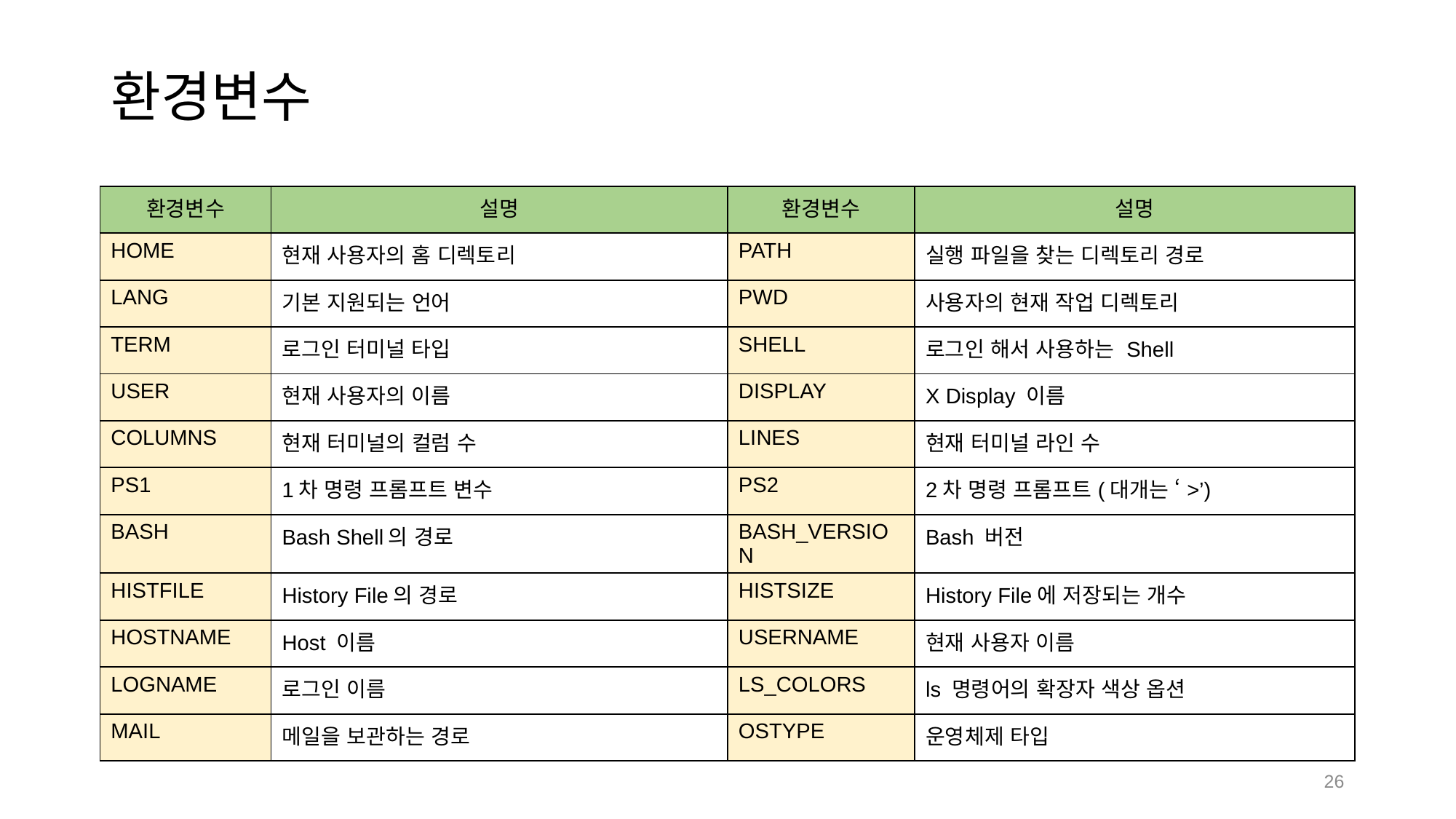

# 환경변수
| 환경변수 | 설명 | 환경변수 | 설명 |
| --- | --- | --- | --- |
| HOME | 현재 사용자의 홈 디렉토리 | PATH | 실행 파일을 찾는 디렉토리 경로 |
| LANG | 기본 지원되는 언어 | PWD | 사용자의 현재 작업 디렉토리 |
| TERM | 로그인 터미널 타입 | SHELL | 로그인 해서 사용하는 Shell |
| USER | 현재 사용자의 이름 | DISPLAY | X Display 이름 |
| COLUMNS | 현재 터미널의 컬럼 수 | LINES | 현재 터미널 라인 수 |
| PS1 | 1차 명령 프롬프트 변수 | PS2 | 2차 명령 프롬프트(대개는 ‘>’) |
| BASH | Bash Shell의 경로 | BASH\_VERSION | Bash 버전 |
| HISTFILE | History File의 경로 | HISTSIZE | History File에 저장되는 개수 |
| HOSTNAME | Host 이름 | USERNAME | 현재 사용자 이름 |
| LOGNAME | 로그인 이름 | LS\_COLORS | ls 명령어의 확장자 색상 옵션 |
| MAIL | 메일을 보관하는 경로 | OSTYPE | 운영체제 타입 |
26